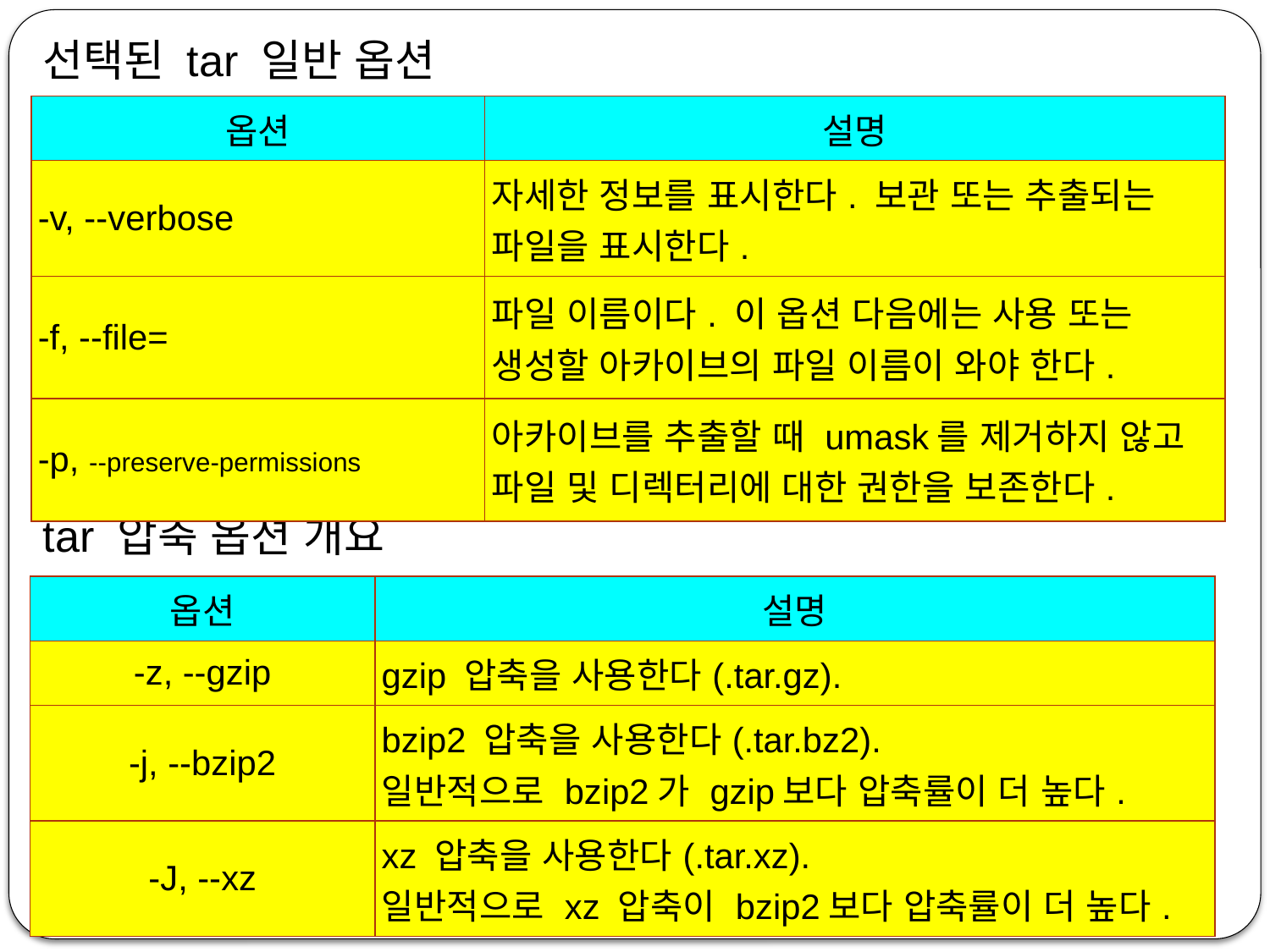

선택된 tar 일반 옵션

tar 압축 옵션 개요

| 옵션 | 설명 |
| --- | --- |
| -v, --verbose | 자세한 정보를 표시한다. 보관 또는 추출되는 파일을 표시한다. |
| -f, --file= | 파일 이름이다. 이 옵션 다음에는 사용 또는 생성할 아카이브의 파일 이름이 와야 한다. |
| -p, --preserve-permissions | 아카이브를 추출할 때 umask를 제거하지 않고 파일 및 디렉터리에 대한 권한을 보존한다. |
| 옵션 | 설명 |
| --- | --- |
| -z, --gzip | gzip 압축을 사용한다(.tar.gz). |
| -j, --bzip2 | bzip2 압축을 사용한다(.tar.bz2). 일반적으로 bzip2가 gzip보다 압축률이 더 높다. |
| -J, --xz | xz 압축을 사용한다(.tar.xz). 일반적으로 xz 압축이 bzip2보다 압축률이 더 높다. |